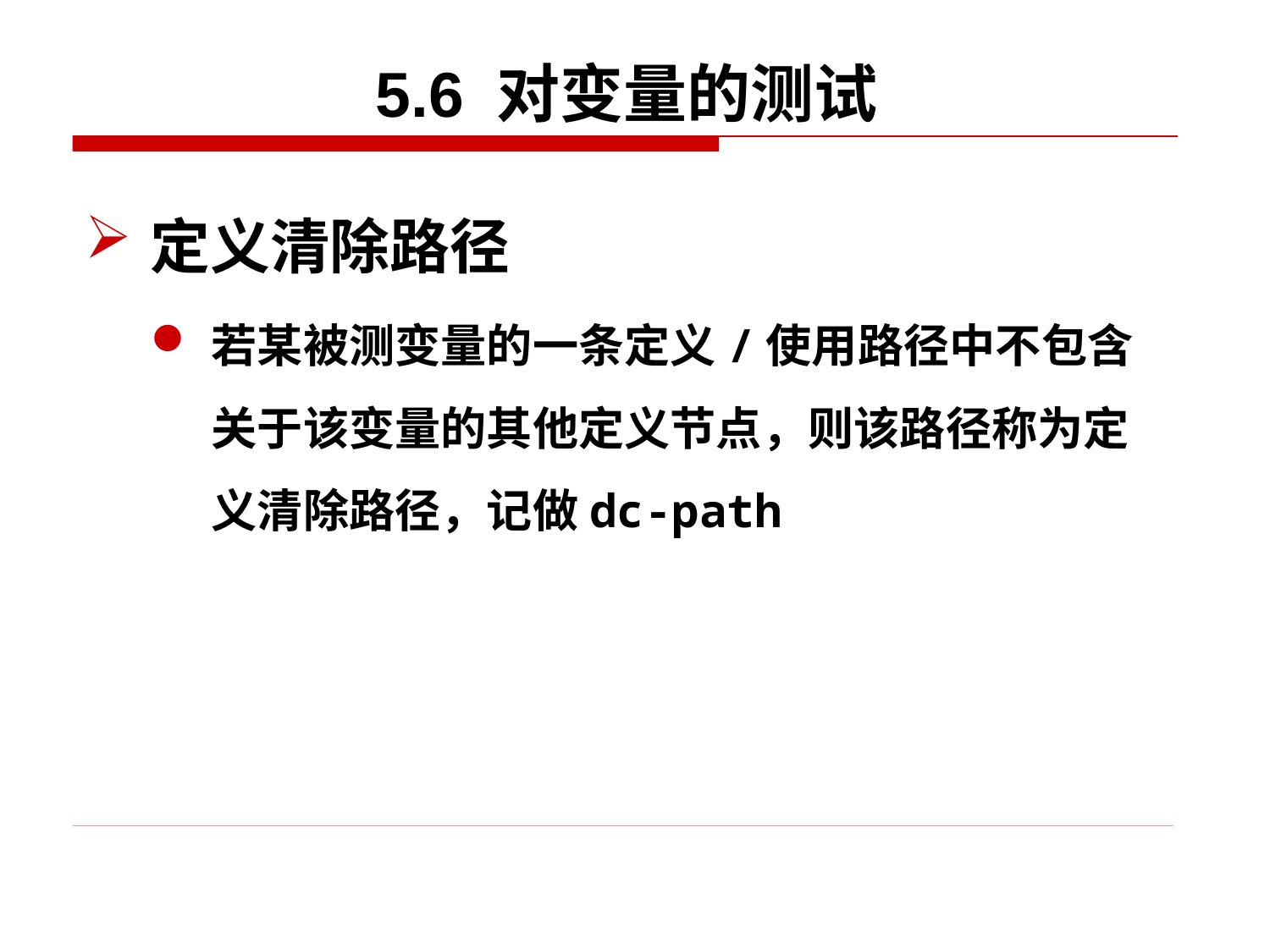

# 5.6 对变量的测试
定义清除路径
若某被测变量的一条定义/使用路径中不包含关于该变量的其他定义节点，则该路径称为定义清除路径，记做dc-path